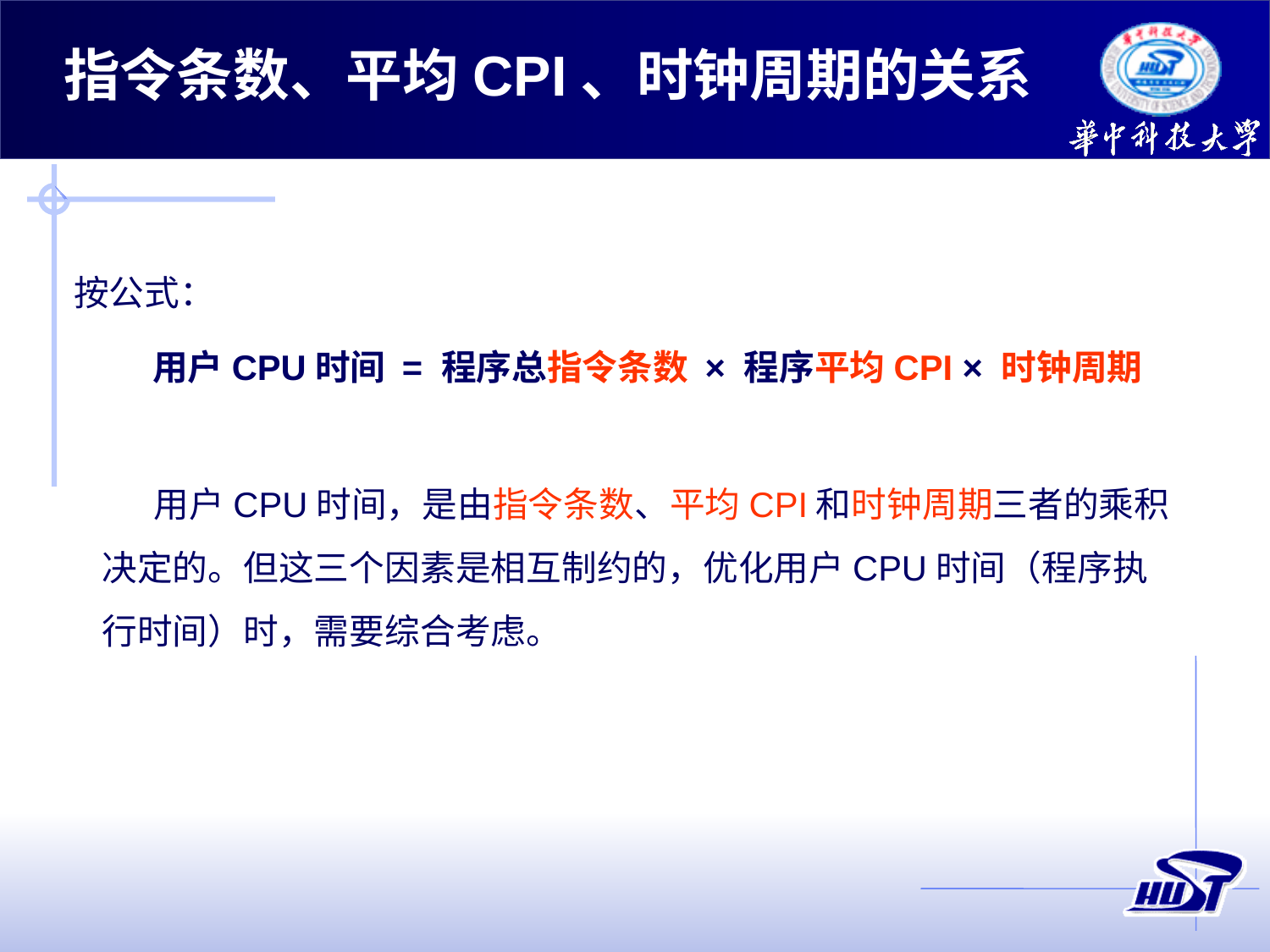

指令条数、平均CPI、时钟周期的关系
按公式：
         用户CPU时间 = 程序总指令条数 × 程序平均CPI × 时钟周期

  用户CPU时间，是由指令条数、平均CPI和时钟周期三者的乘积决定的。但这三个因素是相互制约的，优化用户CPU时间（程序执行时间）时，需要综合考虑。